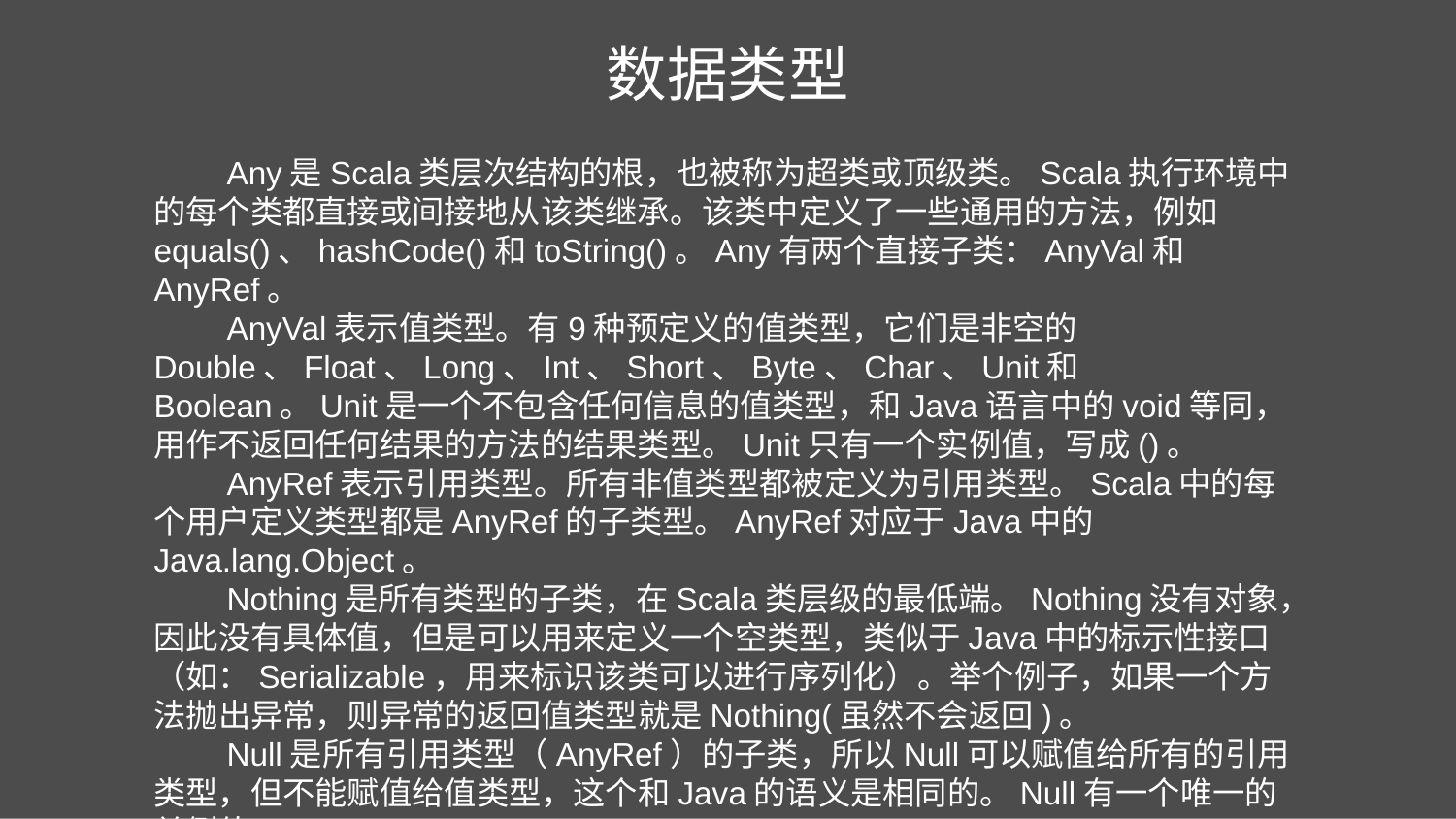

数据类型

Any是Scala类层次结构的根，也被称为超类或顶级类。Scala执行环境中的每个类都直接或间接地从该类继承。该类中定义了一些通用的方法，例如equals()、hashCode()和toString()。Any有两个直接子类：AnyVal和AnyRef。
AnyVal表示值类型。有9种预定义的值类型，它们是非空的Double、Float、Long、Int、Short、Byte、Char、Unit和Boolean。Unit是一个不包含任何信息的值类型，和Java语言中的void等同，用作不返回任何结果的方法的结果类型。Unit只有一个实例值，写成()。
AnyRef表示引用类型。所有非值类型都被定义为引用类型。Scala中的每个用户定义类型都是AnyRef的子类型。AnyRef对应于Java中的Java.lang.Object。
Nothing是所有类型的子类，在Scala类层级的最低端。Nothing没有对象，因此没有具体值，但是可以用来定义一个空类型，类似于Java中的标示性接口（如：Serializable，用来标识该类可以进行序列化）。举个例子，如果一个方法抛出异常，则异常的返回值类型就是Nothing(虽然不会返回)。
Null是所有引用类型（AnyRef）的子类，所以Null可以赋值给所有的引用类型，但不能赋值给值类型，这个和Java的语义是相同的。Null有一个唯一的单例值null。